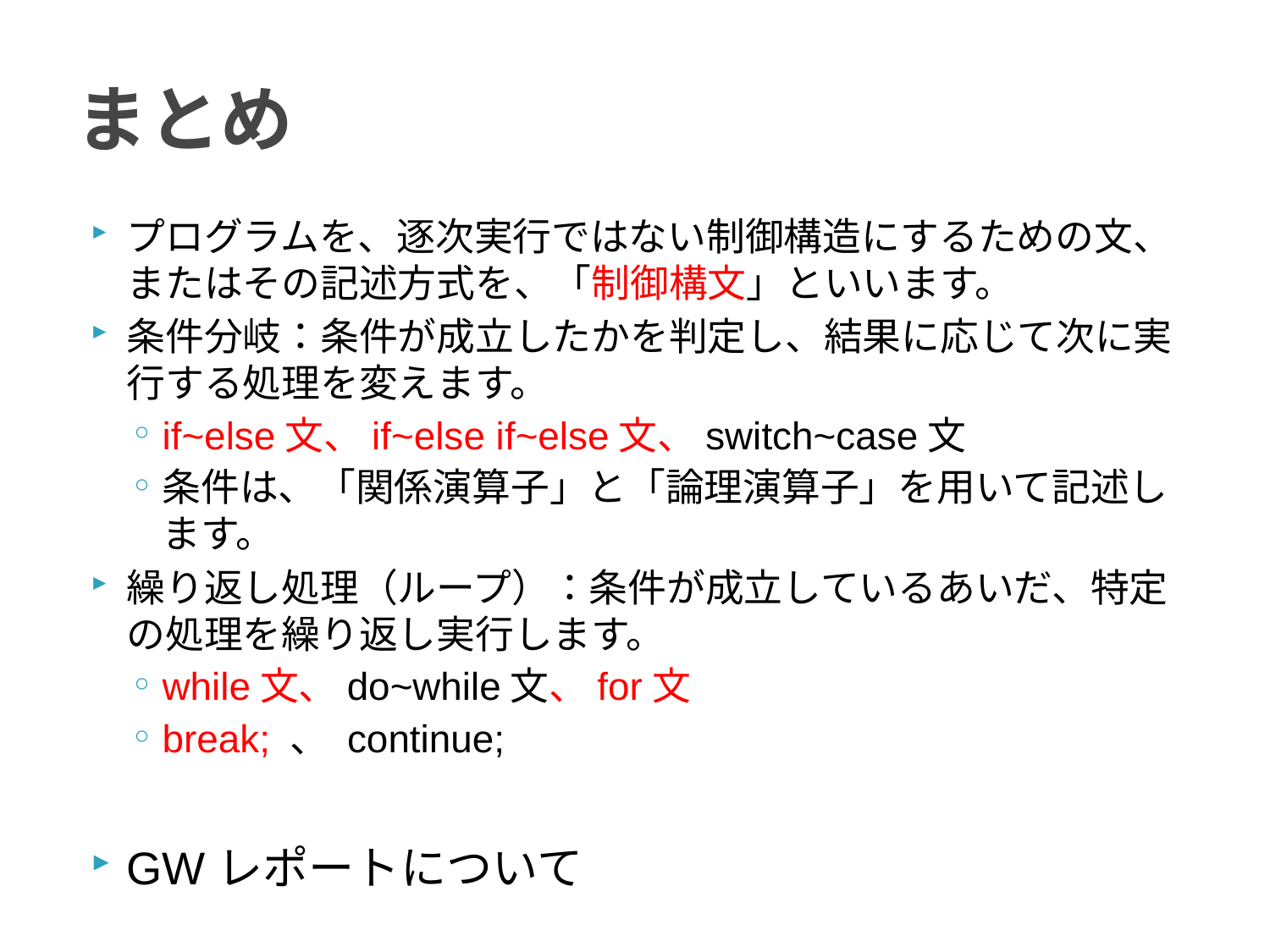

# まとめ
プログラムを、逐次実行ではない制御構造にするための文、またはその記述方式を、「制御構文」といいます。
条件分岐：条件が成立したかを判定し、結果に応じて次に実行する処理を変えます。
if~else文、if~else if~else文、switch~case文
条件は、「関係演算子」と「論理演算子」を用いて記述します。
繰り返し処理（ループ）：条件が成立しているあいだ、特定の処理を繰り返し実行します。
while文、do~while文、for文
break; 、 continue;

GWレポートについて